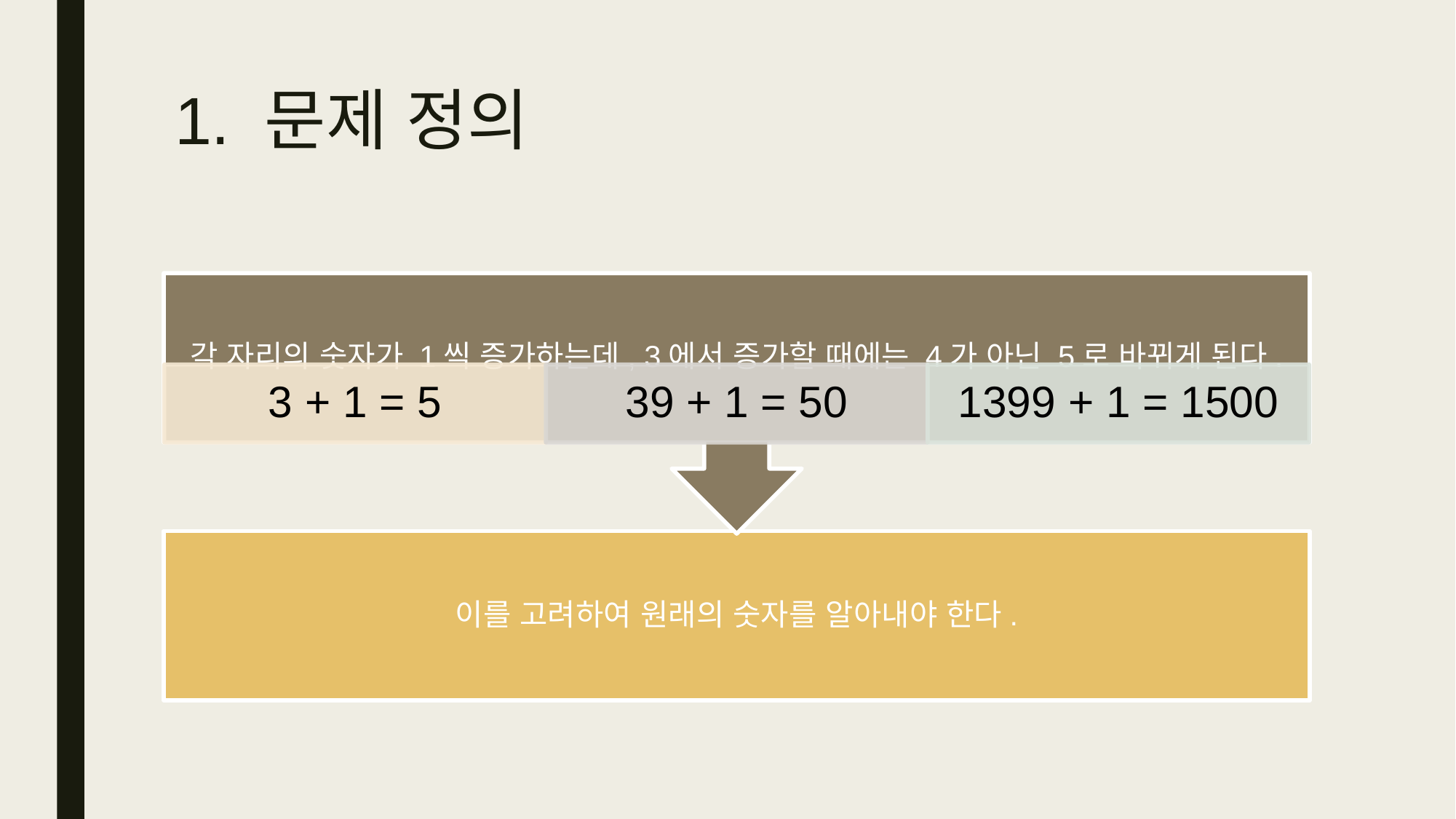

# 1. 문제 정의
이를 고려하여 원래의 숫자를 알아내야 한다.
각 자리의 숫자가 1씩 증가하는데, 3에서 증가할 때에는 4가 아닌 5로 바뀌게 된다.
3 + 1 = 5
39 + 1 = 50
1399 + 1 = 1500